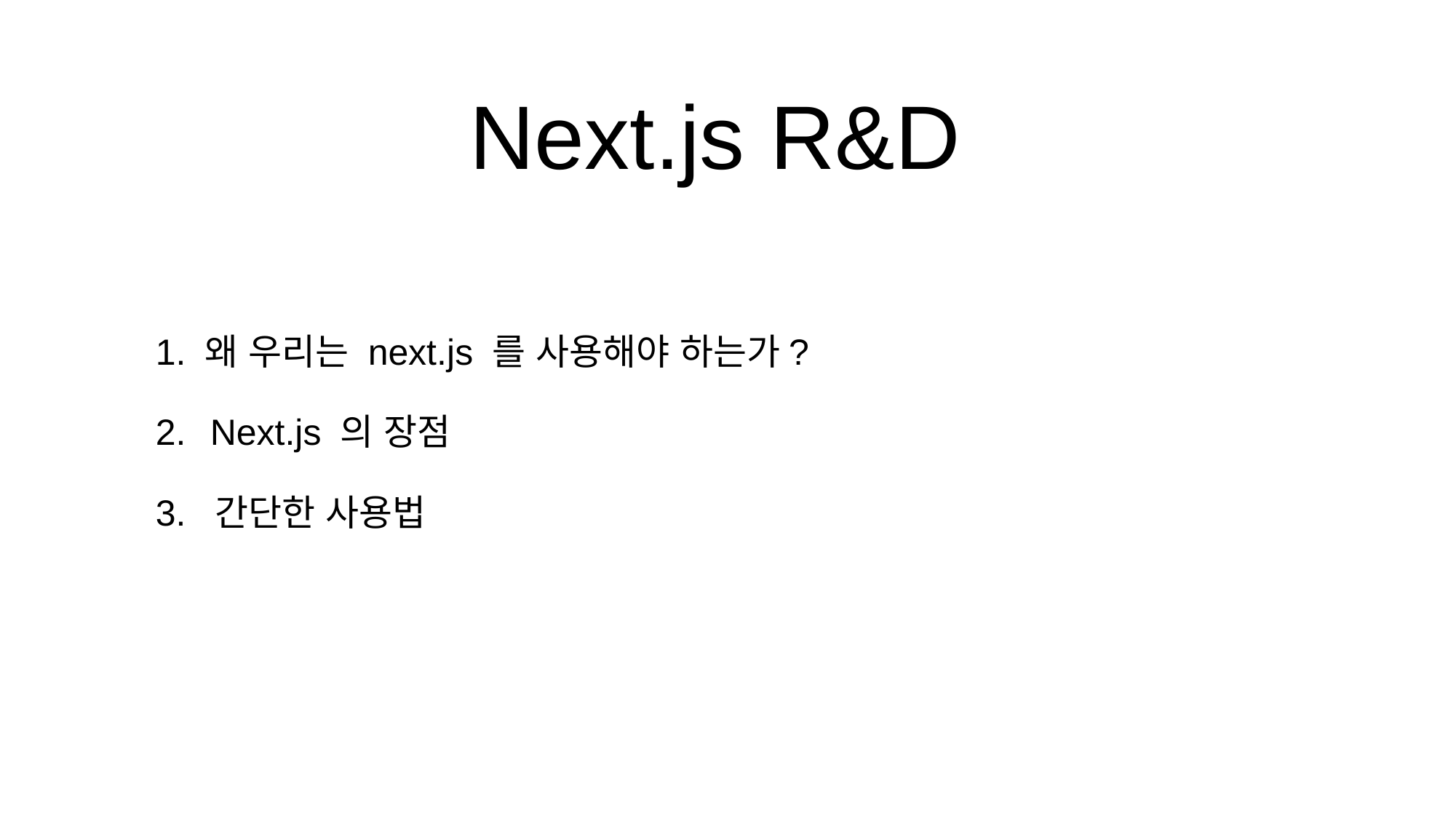

# Next.js R&D
1. 왜 우리는 next.js 를 사용해야 하는가?
Next.js 의 장점
3.  간단한 사용법